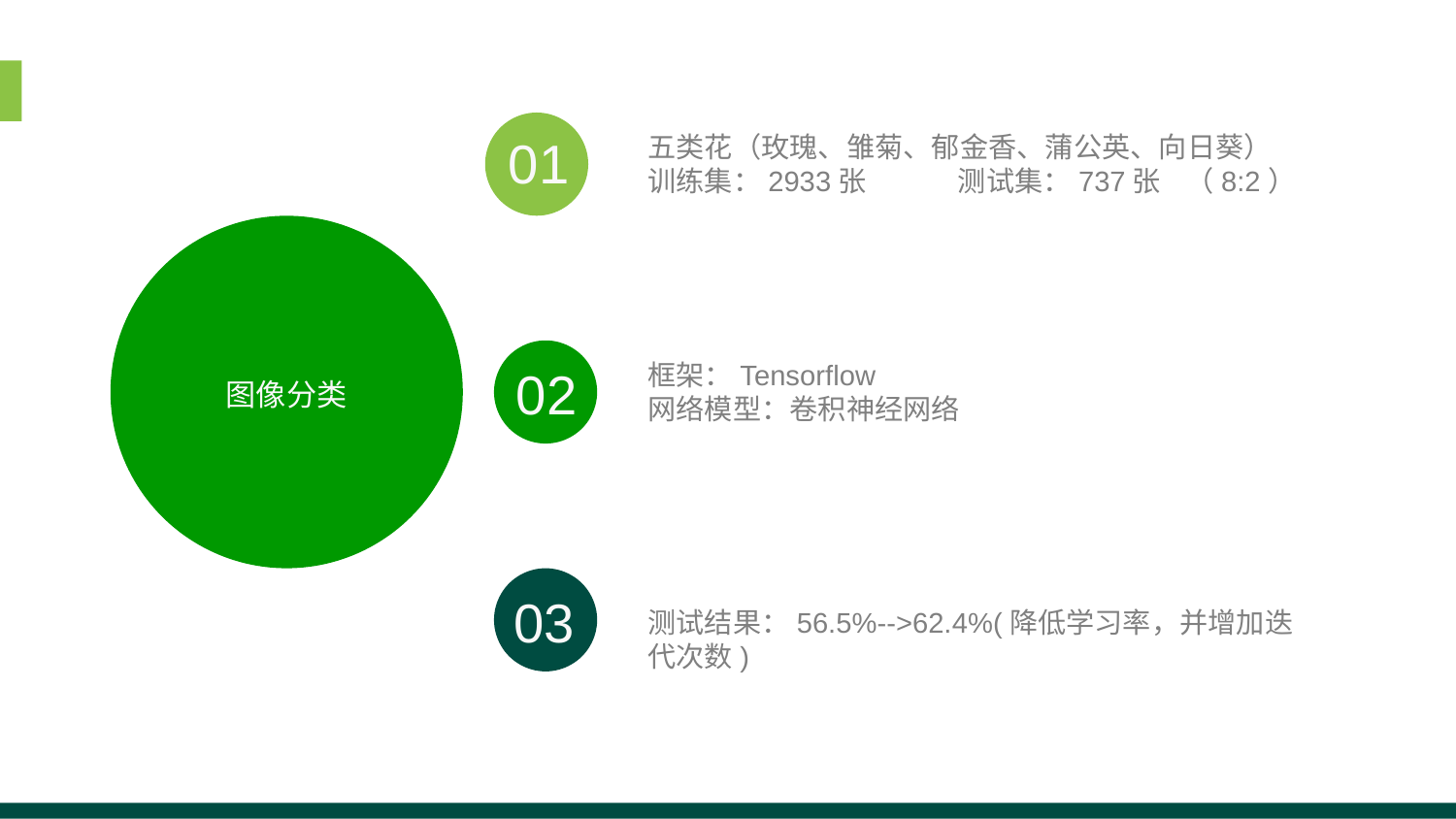

01
五类花（玫瑰、雏菊、郁金香、蒲公英、向日葵）
训练集：2933张	   测试集：737张    （8:2）

02
框架：Tensorflow
网络模型：卷积神经网络
图像分类

03
测试结果：56.5%-->62.4%(降低学习率，并增加迭代次数)